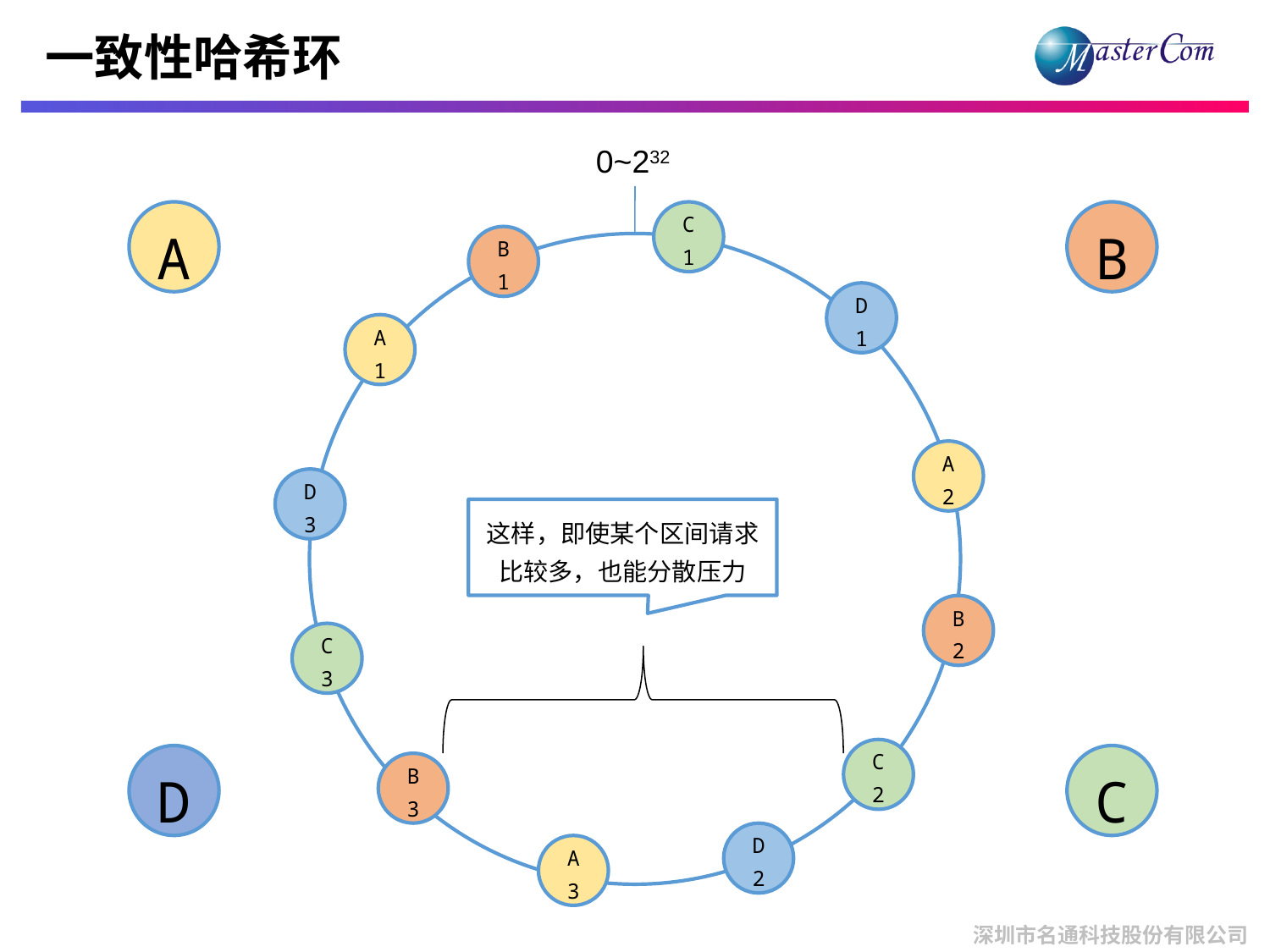

# 一致性哈希环
0~232
A
C1
B
B1

D1
A1
A2
D3
这样，即使某个区间请求比较多，也能分散压力

B2
C3
C2
D
C
B3
D2
A3